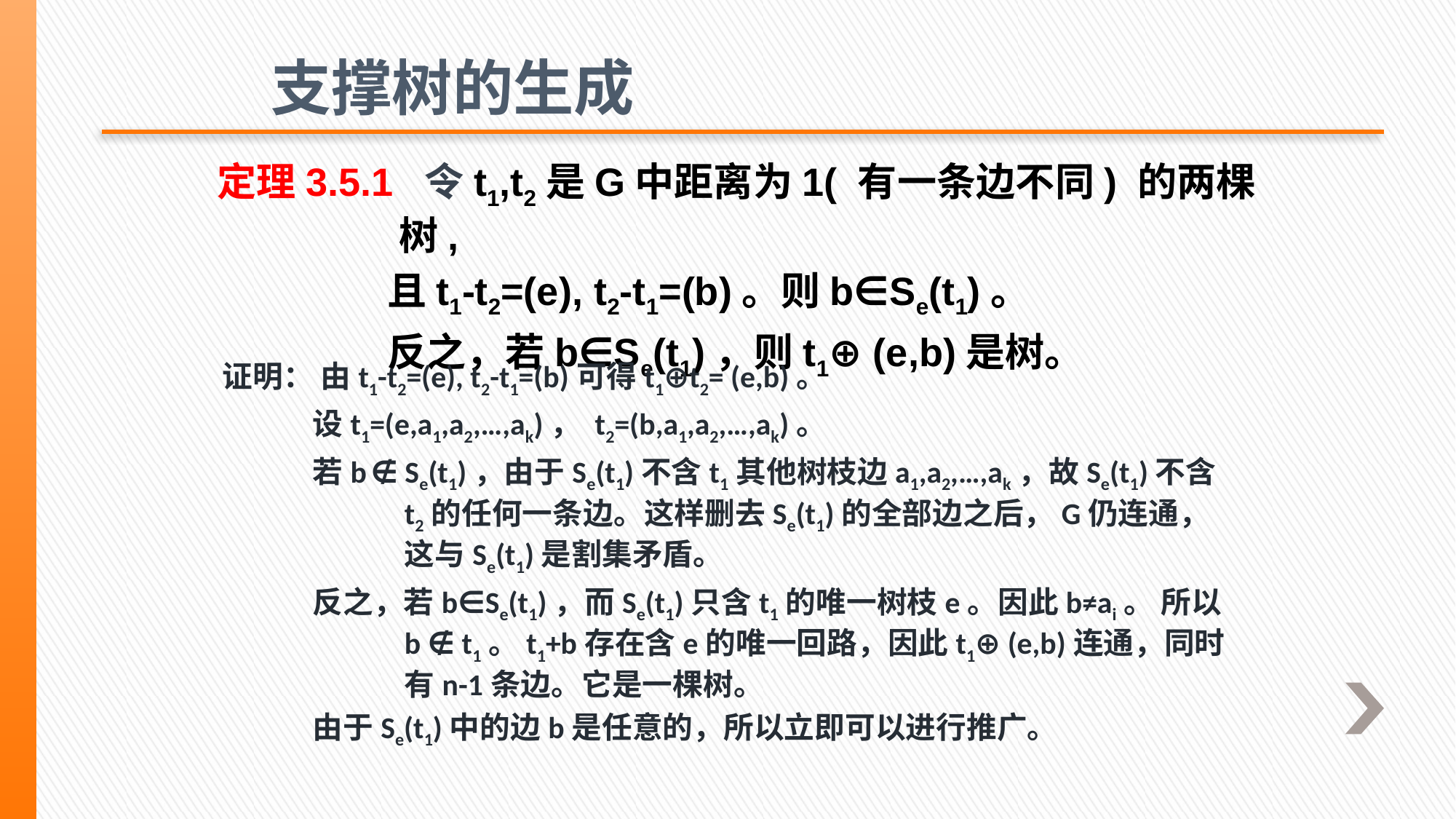

# 支撑树的生成
定理3.5.1  令t1,t2是G中距离为1( 有一条边不同) 的两棵树,
                  且t1-t2=(e), t2-t1=(b)。则b∈Se(t1)。
                  反之，若b∈Se(t1)，则t1⊕ (e,b)是树。
证明： 由t1-t2=(e), t2-t1=(b)可得t1⊕t2= (e,b)。
            设t1=(e,a1,a2,…,ak)， t2=(b,a1,a2,…,ak)。
            若b ∉ Se(t1)，由于Se(t1)不含t1其他树枝边a1,a2,…,ak，故Se(t1)不含t2的任何一条边。这样删去Se(t1)的全部边之后，G仍连通，这与Se(t1)是割集矛盾。
            反之，若b∈Se(t1)，而Se(t1)只含t1的唯一树枝e。因此b≠ai。 所以b ∉ t1。t1+b存在含e的唯一回路，因此t1⊕ (e,b)连通，同时有n-1条边。它是一棵树。
            由于Se(t1)中的边b是任意的，所以立即可以进行推广。